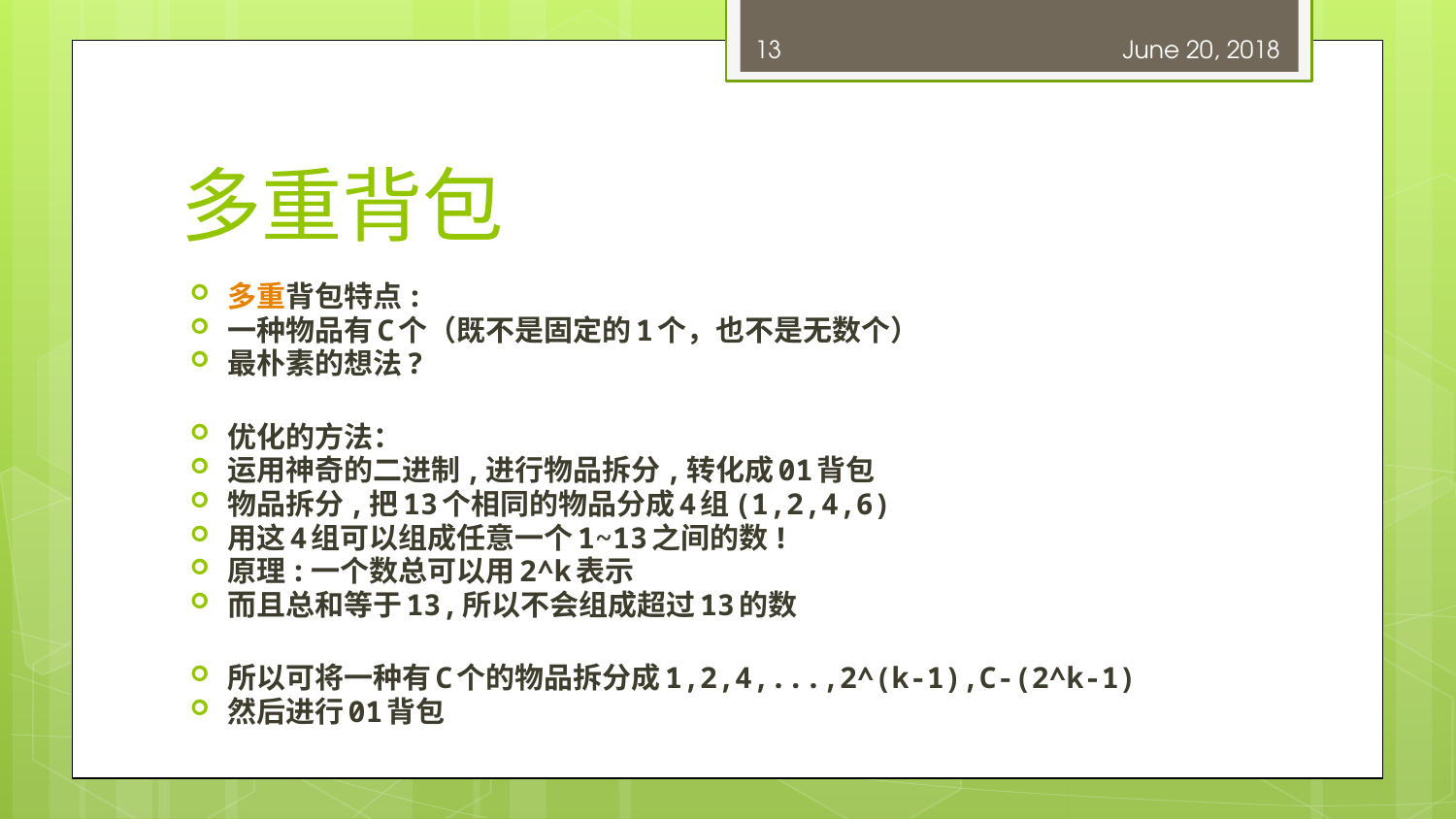

13
June 20, 2018
# 多重背包
多重背包特点:
一种物品有C个（既不是固定的1个，也不是无数个）
最朴素的想法?

优化的方法：
运用神奇的二进制,进行物品拆分,转化成01背包
物品拆分,把13个相同的物品分成4组(1,2,4,6)
用这4组可以组成任意一个1~13之间的数!
原理:一个数总可以用2^k表示
而且总和等于13,所以不会组成超过13的数

所以可将一种有C个的物品拆分成1,2,4,...,2^(k-1),C-(2^k-1)
然后进行01背包